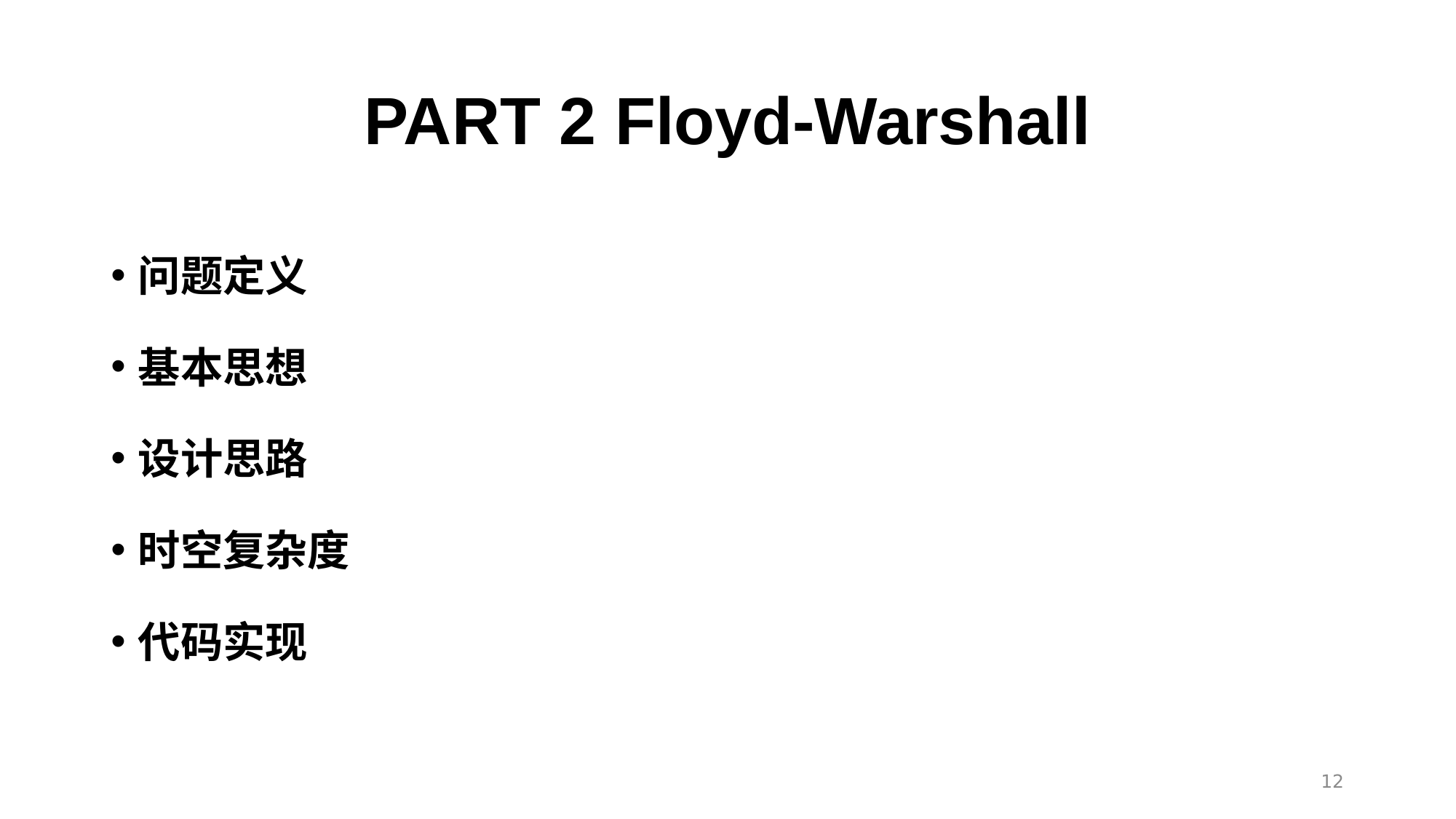

# PART 2 Floyd-Warshall
问题定义
基本思想
设计思路
时空复杂度
代码实现
12